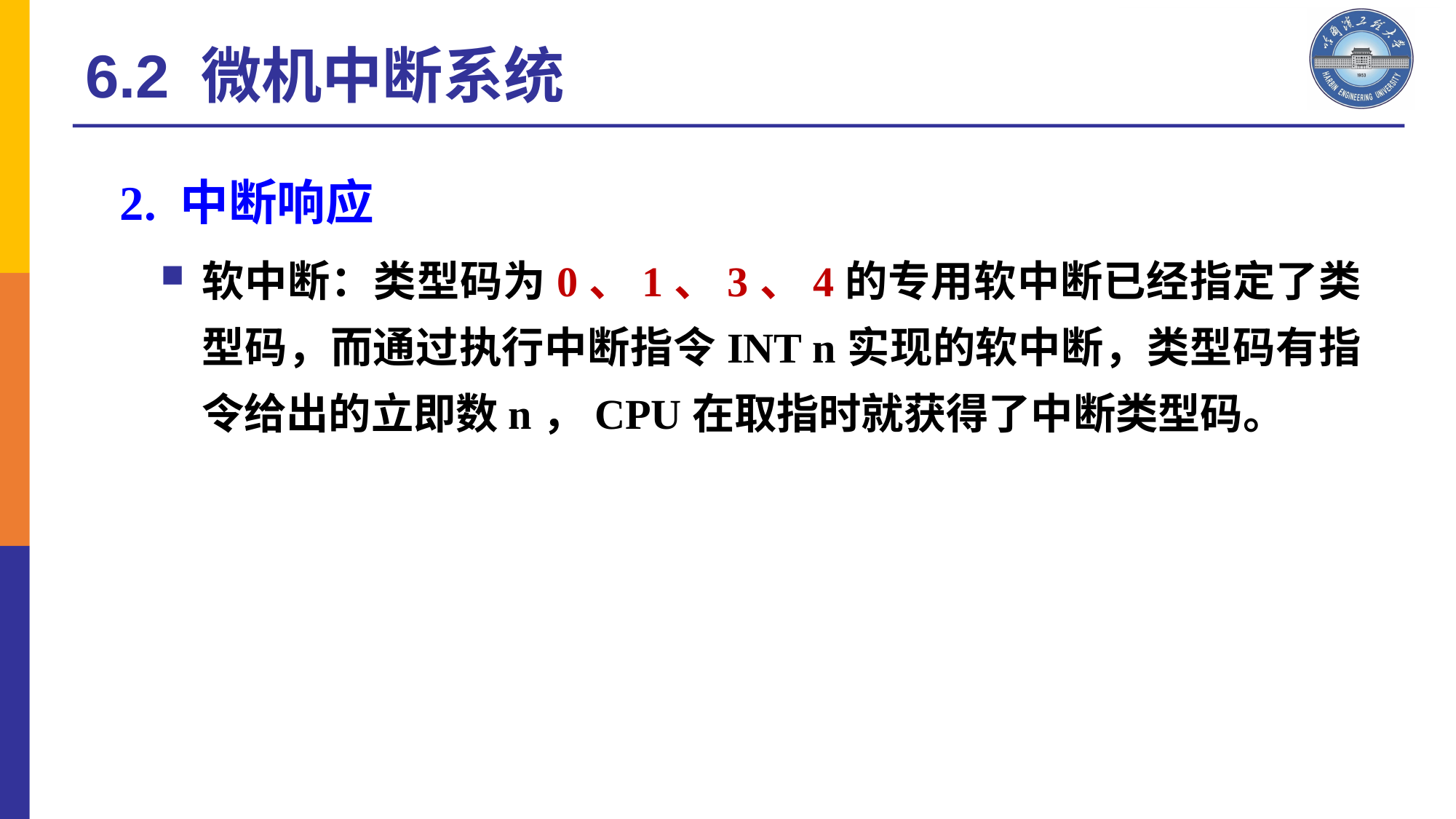

6.2 微机中断系统

2. 中断响应
软中断：类型码为0、1、3、4的专用软中断已经指定了类型码，而通过执行中断指令INT n实现的软中断，类型码有指令给出的立即数n，CPU在取指时就获得了中断类型码。